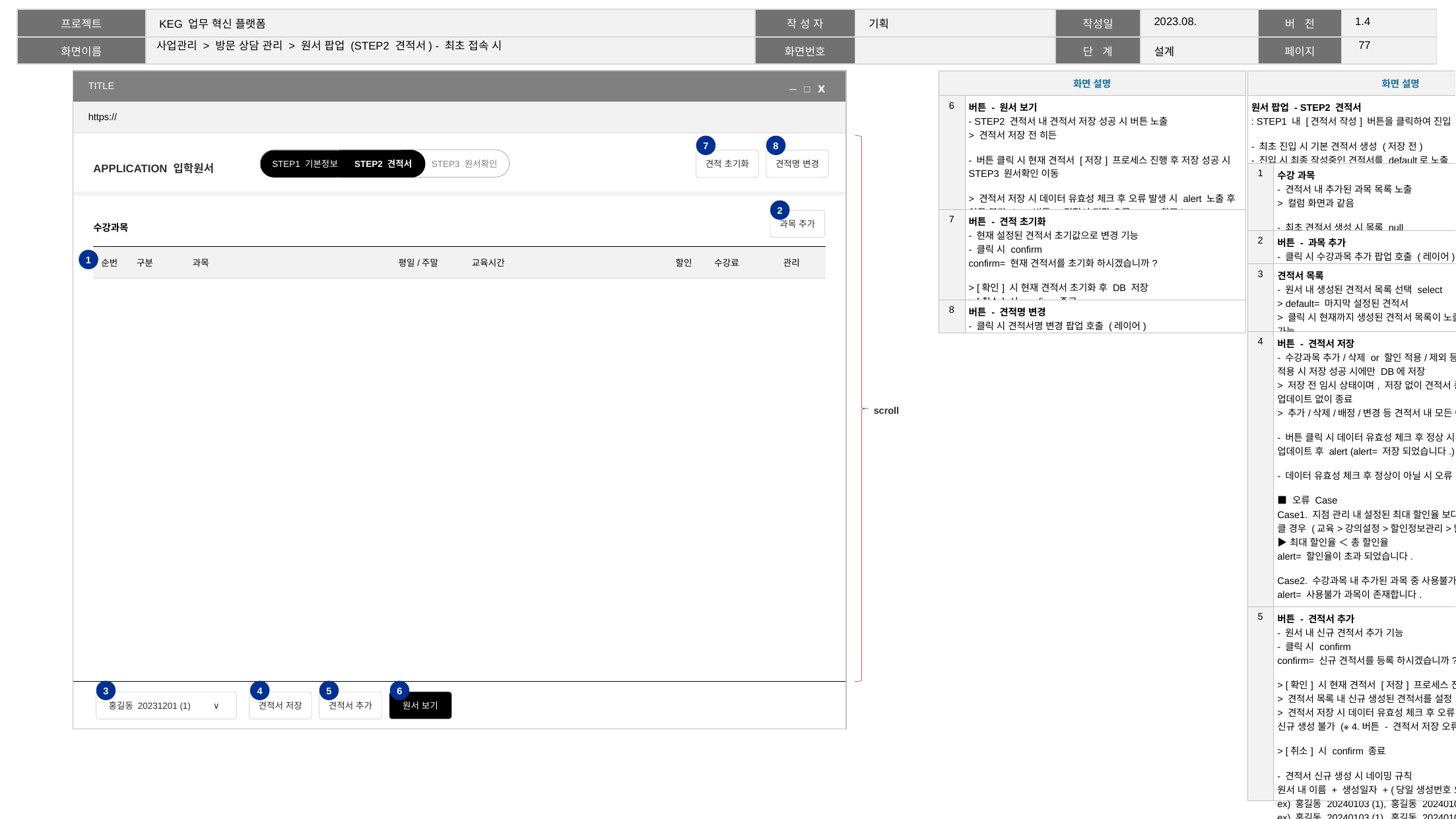

77

# 사업관리 > 방문 상담 관리 > 원서 팝업 (STEP2 견적서) - 최초 접속 시
| TITLE |
| --- |
| https:// |

| 화면 설명 |  |
| --- | --- |
| 6 | 버튼 - 원서 보기 - STEP2 견적서 내 견적서 저장 성공 시 버튼 노출 > 견적서 저장 전 히든 - 버튼 클릭 시 현재 견적서 [저장] 프로세스 진행 후 저장 성공 시 STEP3 원서확인 이동 > 견적서 저장 시 데이터 유효성 체크 후 오류 발생 시 alert 노출 후 이동 불가 (※ 4.버튼 - 견적서 저장 오류 case 참조) |
| 7 | 버튼 - 견적 초기화 - 현재 설정된 견적서 초기값으로 변경 기능 - 클릭 시 confirm confirm= 현재 견적서를 초기화 하시겠습니까? > [확인] 시 현재 견적서 초기화 후 DB 저장 > [취소] 시 confirm 종료 |
| 8 | 버튼 - 견적명 변경 - 클릭 시 견적서명 변경 팝업 호출 (레이어) |
| 화면 설명 |  |
| --- | --- |
| 원서 팝업 - STEP2 견적서 : STEP1 내 [견적서 작성] 버튼을 클릭하여 진입 - 최초 진입 시 기본 견적서 생성 (저장 전) - 진입 시 최종 작성중인 견적서를 default로 노출 |  |
| 1 | 수강 과목 - 견적서 내 추가된 과목 목록 노출 > 컬럼 화면과 같음 - 최초 견적서 생성 시 목록 null |
| 2 | 버튼 - 과목 추가 - 클릭 시 수강과목 추가 팝업 호출 (레이어) |
| 3 | 견적서 목록 - 원서 내 생성된 견적서 목록 선택 select > default= 마지막 설정된 견적서 > 클릭 시 현재까지 생성된 견적서 목록이 노출되며, 견적서 변경 가능 |
| 4 | 버튼 - 견적서 저장 - 수강과목 추가/삭제 or 할인 적용/제외 등 견적서 내 모든 이벤트 적용 시 저장 성공 시에만 DB에 저장 > 저장 전 임시 상태이며, 저장 없이 견적서 종료될 경우 DB 업데이트 없이 종료 > 추가/삭제/배정/변경 등 견적서 내 모든 이벤트 처리 동일 - 버튼 클릭 시 데이터 유효성 체크 후 정상 시 DB 내 현재 견적서 업데이트 후 alert (alert= 저장 되었습니다.) - 데이터 유효성 체크 후 정상이 아닐 시 오류 Case ■ 오류 Case Case1. 지점 관리 내 설정된 최대 할인율 보다 견적서 내 총 할인율이 클 경우 (교육>강의설정>할인정보관리>할인 설정) ▶최대 할인율 ＜ 총 할인율 alert= 할인율이 초과 되었습니다. Case2. 수강과목 내 추가된 과목 중 사용불가 과목 존재 시 alert= 사용불가 과목이 존재합니다. Case3. 기타 오류 시 alert= 잠시 후 다시 시도해주세요. |
| 5 | 버튼 - 견적서 추가 - 원서 내 신규 견적서 추가 기능 - 클릭 시 confirm confirm= 신규 견적서를 등록 하시겠습니까? > [확인] 시 현재 견적서 [저장] 프로세스 진행 후 신규 견적서 생성 > 견적서 목록 내 신규 생성된 견적서를 설정 > 견적서 저장 시 데이터 유효성 체크 후 오류 발생 시 alert 노출 후 신규 생성 불가 (※ 4.버튼 - 견적서 저장 오류 case 참조) > [취소] 시 confirm 종료 - 견적서 신규 생성 시 네이밍 규칙 원서 내 이름 + 생성일자 + (당일 생성번호 오름차순) ex) 홍길동 20240103 (1), 홍길동 20240103 (2), (3)…. ex) 홍길동 20240103 (1), 홍길동 20240104 (1) |
─   □   Ⅹ
7
8

APPLICATION 입학원서

STEP2 견적서

STEP3 원서확인
견적 초기화
견적명 변경
STEP1 기본정보

2
과목 추가
| 수강과목 |  |  |  |  |  |  |  |
| --- | --- | --- | --- | --- | --- | --- | --- |
| 순번 | 구분 | 과목 | 평일/주말 | 교육시간 | 할인 | 수강료 | 관리 |
1
scroll
3
4
5
6
|  |  |  |
| --- | --- | --- |
홍길동 20231201 (1)         ∨
견적서 저장
견적서 추가
원서 보기